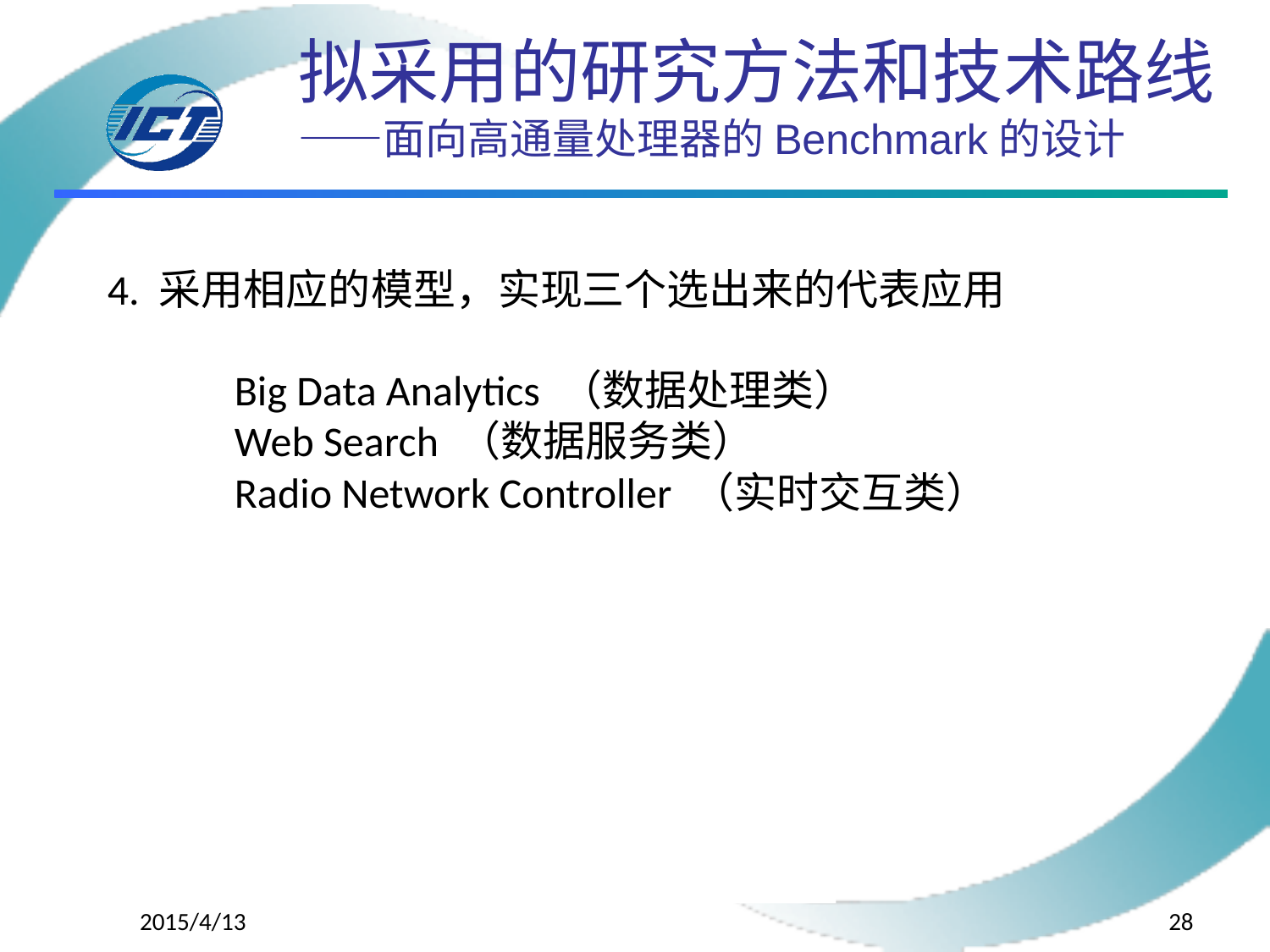

# 拟采用的研究方法和技术路线——面向高通量处理器的Benchmark的设计
4. 采用相应的模型，实现三个选出来的代表应用

	Big Data Analytics （数据处理类）
	Web Search （数据服务类）
	Radio Network Controller （实时交互类）
2015/4/13
28